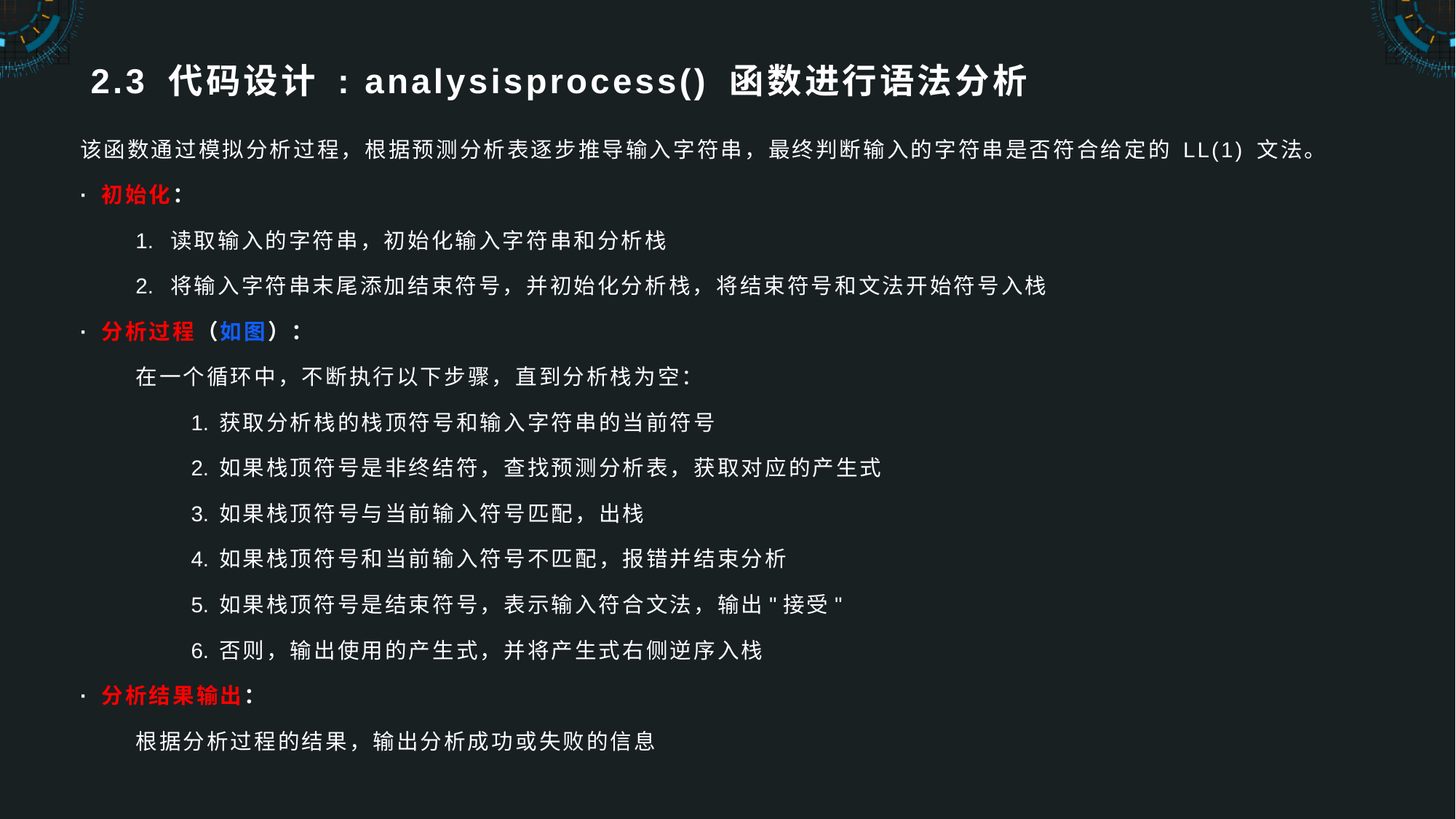

# 2.3 代码设计 : analysisprocess() 函数进行语法分析
该函数通过模拟分析过程，根据预测分析表逐步推导输入字符串，最终判断输入的字符串是否符合给定的 LL(1) 文法。
· 初始化：
读取输入的字符串，初始化输入字符串和分析栈
将输入字符串末尾添加结束符号，并初始化分析栈，将结束符号和文法开始符号入栈
· 分析过程（如图）：
在一个循环中，不断执行以下步骤，直到分析栈为空：
获取分析栈的栈顶符号和输入字符串的当前符号
如果栈顶符号是非终结符，查找预测分析表，获取对应的产生式
如果栈顶符号与当前输入符号匹配，出栈
如果栈顶符号和当前输入符号不匹配，报错并结束分析
如果栈顶符号是结束符号，表示输入符合文法，输出"接受"
否则，输出使用的产生式，并将产生式右侧逆序入栈
· 分析结果输出：
根据分析过程的结果，输出分析成功或失败的信息